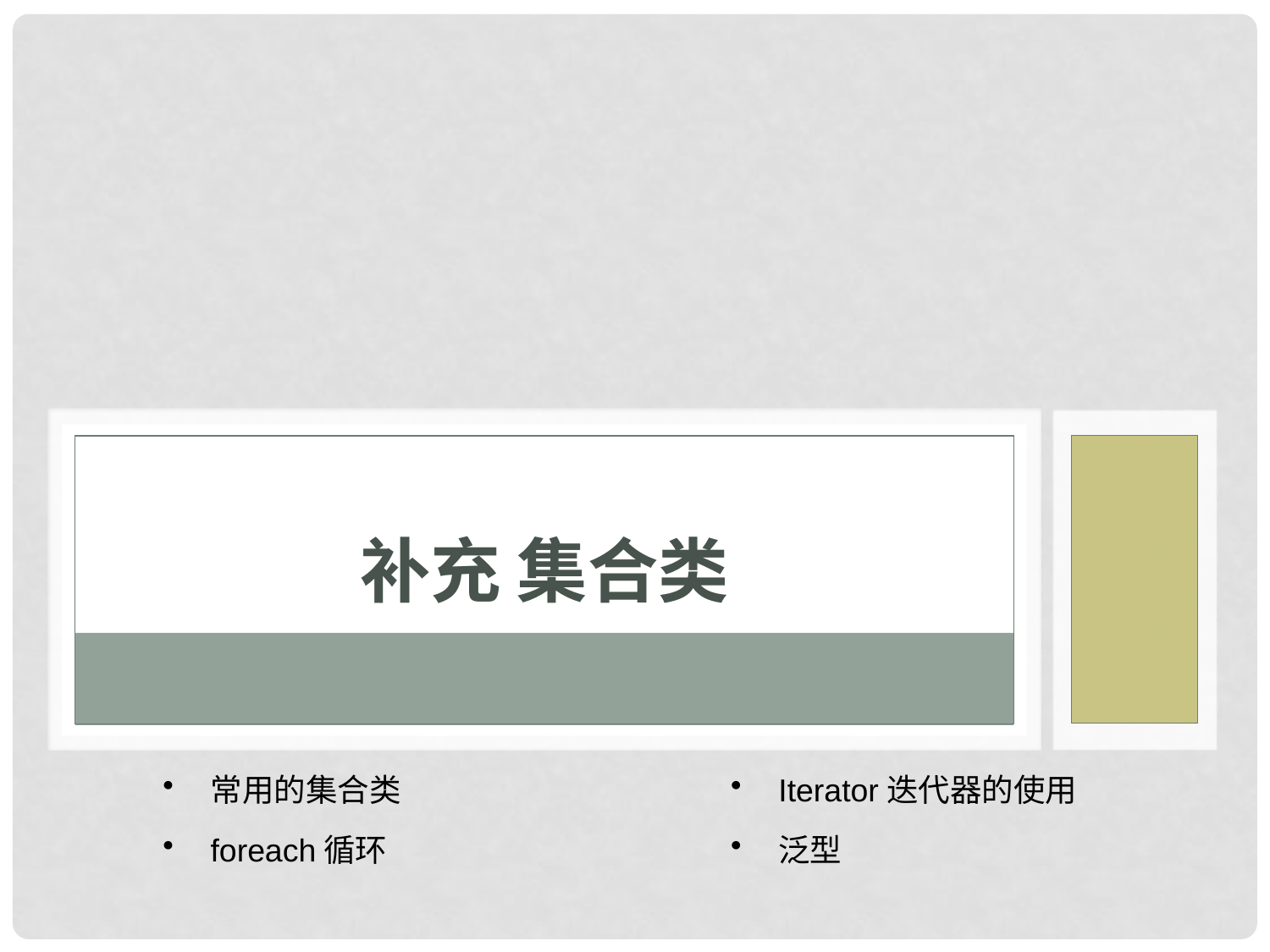

# 补充 集合类

常用的集合类
foreach循环

Iterator迭代器的使用
泛型